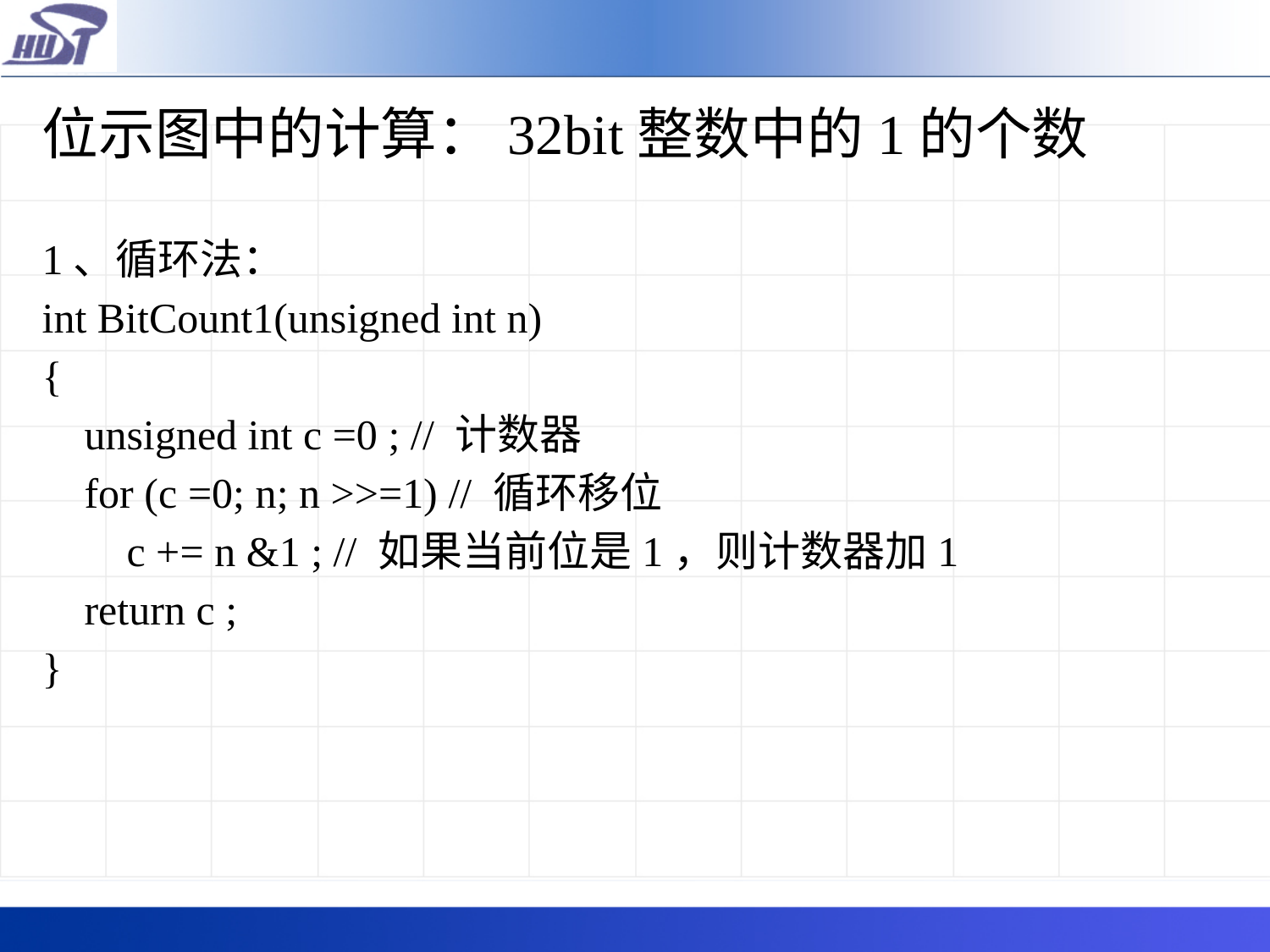

位示图中的计算：32bit整数中的1的个数

1、循环法：
int BitCount1(unsigned int n)
{
    unsigned int c =0 ; // 计数器
    for (c =0; n; n >>=1) // 循环移位
        c += n &1 ; // 如果当前位是1，则计数器加1
    return c ;
}